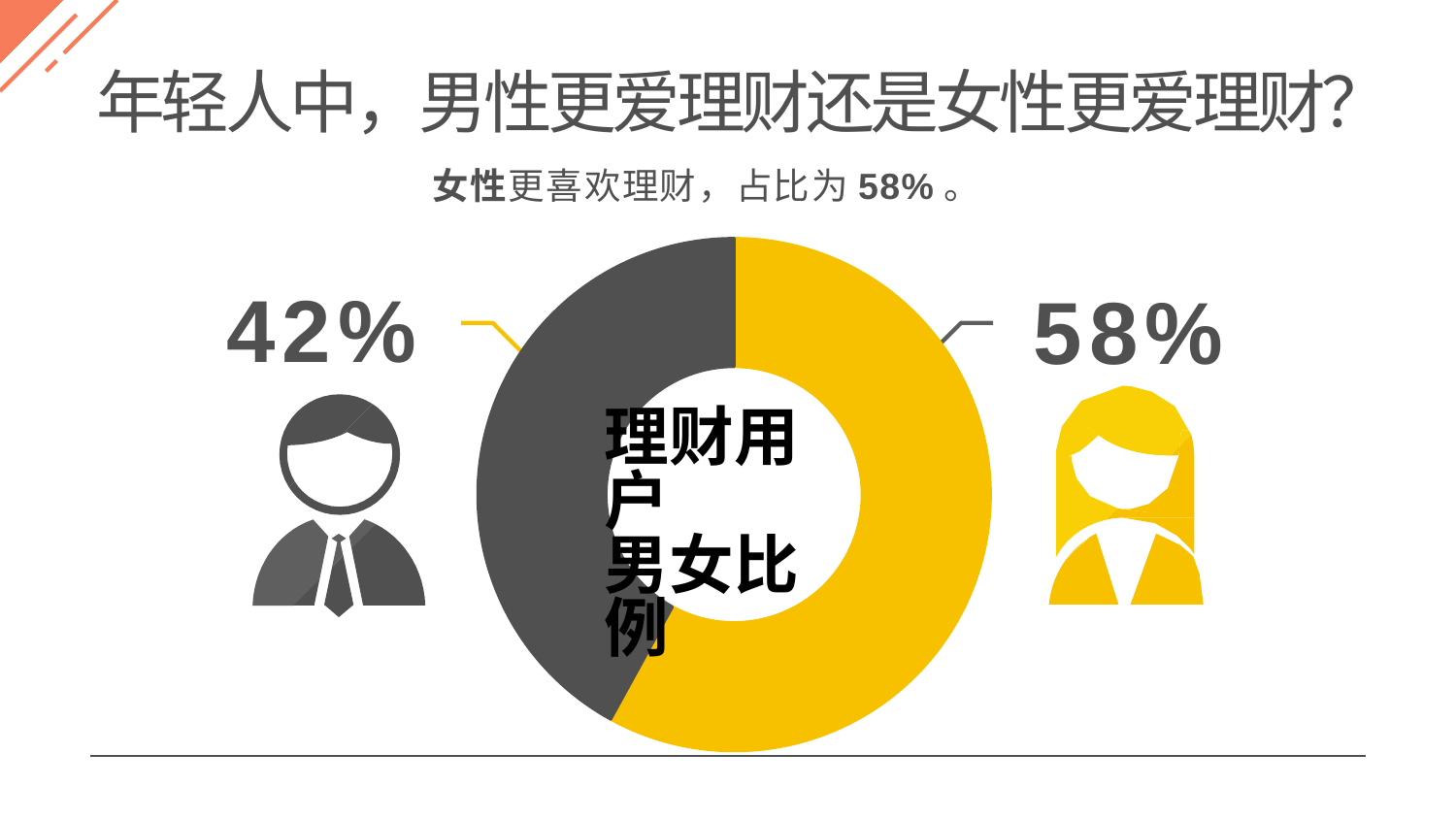

# 年轻人中，男性更爱理财还是女性更爱理财？

女性更喜欢理财，占比为58%。

### Chart

| Category | 销售额 |
|---|---|
| 第一季度 | 58.0 |
| 第二季度 | 42.0 |
42%
58%